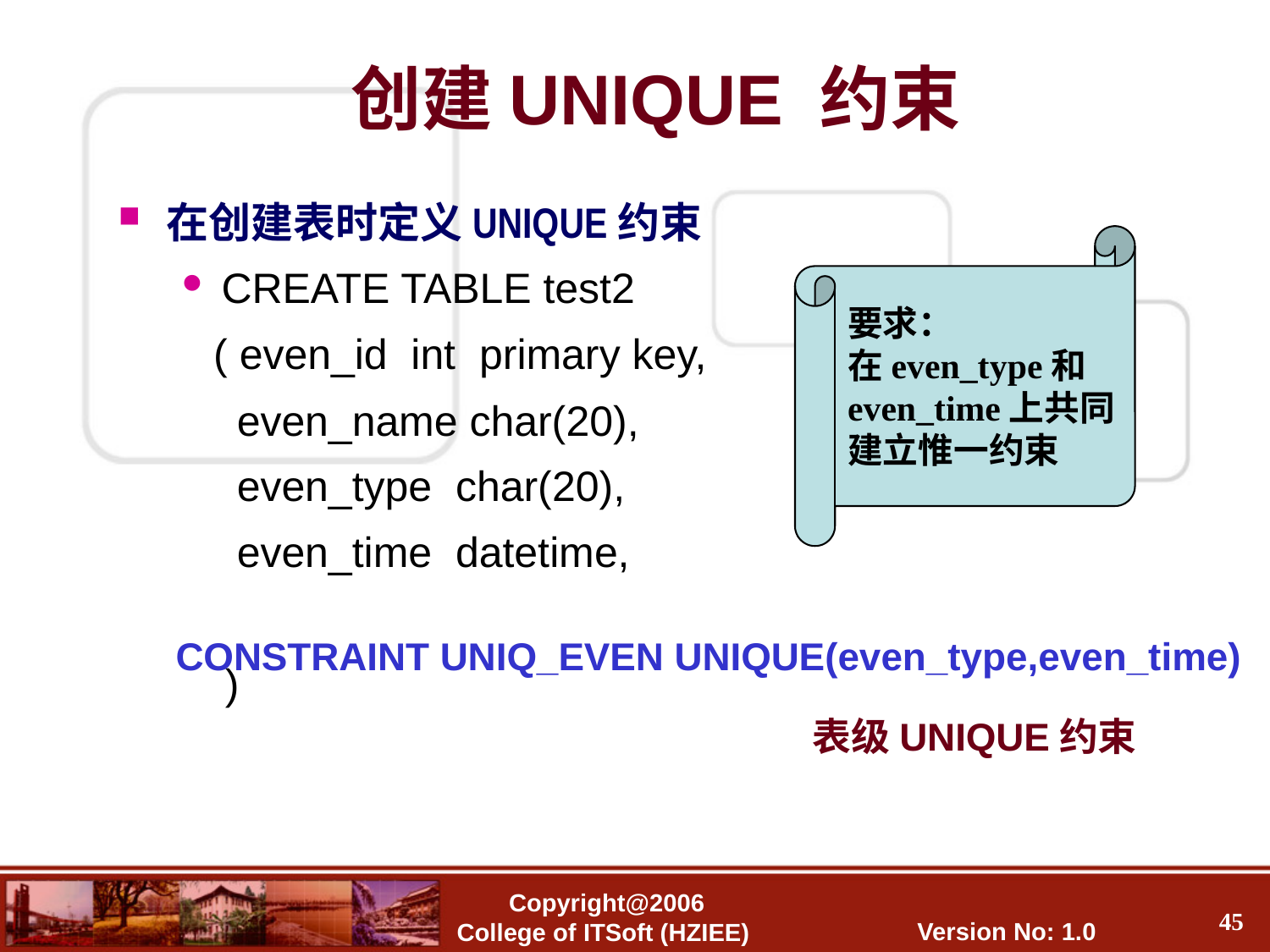

创建UNIQUE 约束
在创建表时定义UNIQUE约束
CREATE TABLE test2
	    ( even_id  int  primary key,
          even_name char(20),
          even_type  char(20),
          even_time  datetime,

         )
要求：
在even_type和
even_time上共同
建立惟一约束
CONSTRAINT UNIQ_EVEN UNIQUE(even_type,even_time)
表级UNIQUE约束